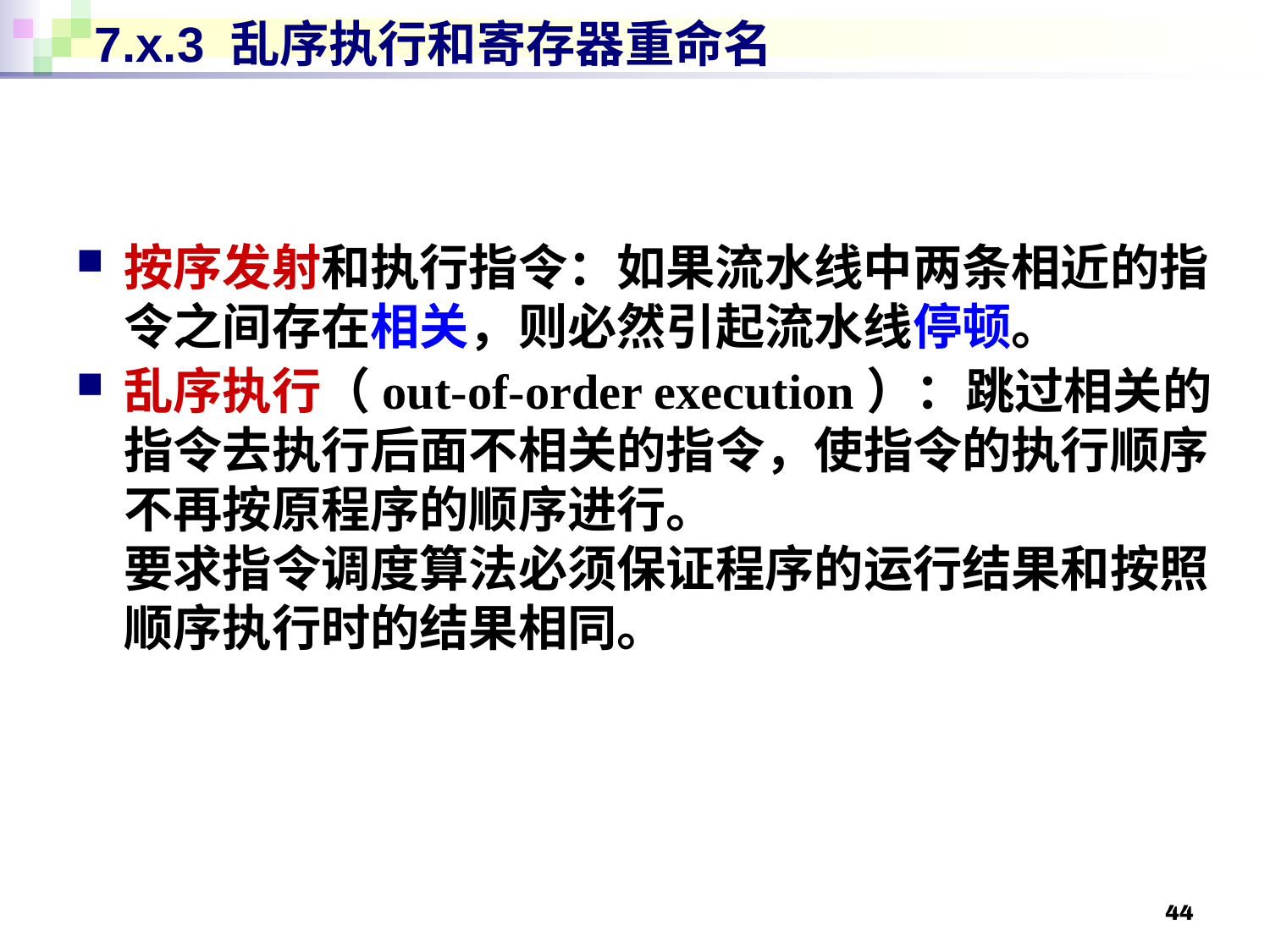

# 7.x.3 乱序执行和寄存器重命名
按序发射和执行指令：如果流水线中两条相近的指令之间存在相关，则必然引起流水线停顿。
乱序执行（out-of-order execution）：跳过相关的指令去执行后面不相关的指令，使指令的执行顺序不再按原程序的顺序进行。
要求指令调度算法必须保证程序的运行结果和按照顺序执行时的结果相同。
44